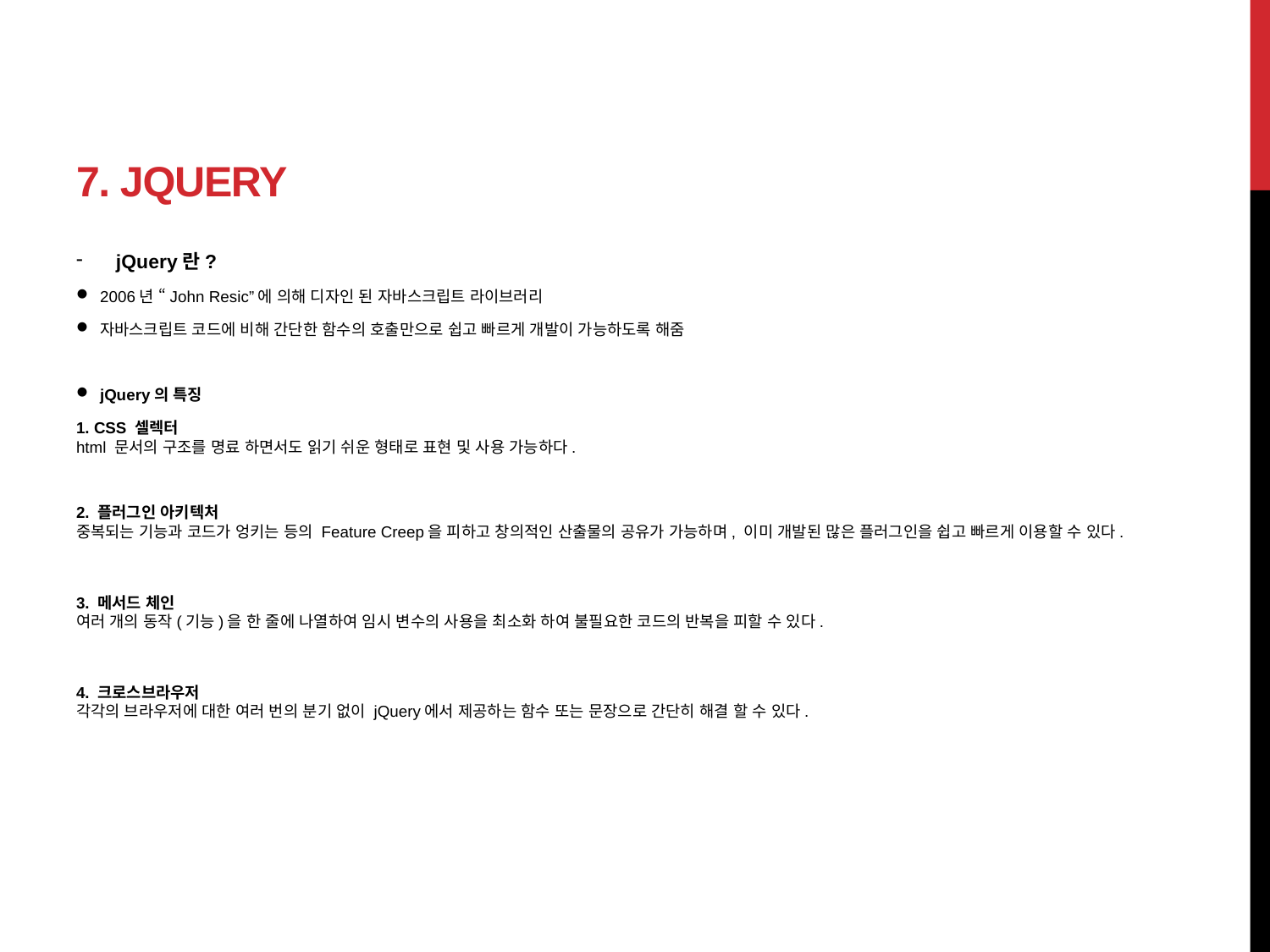

# 7. jquery
jQuery란?
2006년 “John Resic”에 의해 디자인 된 자바스크립트 라이브러리
자바스크립트 코드에 비해 간단한 함수의 호출만으로 쉽고 빠르게 개발이 가능하도록 해줌

jQuery의 특징
1. CSS 셀렉터
html 문서의 구조를 명료 하면서도 읽기 쉬운 형태로 표현 및 사용 가능하다.

2. 플러그인 아키텍처
중복되는 기능과 코드가 엉키는 등의 Feature Creep을 피하고 창의적인 산출물의 공유가 가능하며, 이미 개발된 많은 플러그인을 쉽고 빠르게 이용할 수 있다.
3. 메서드 체인
여러 개의 동작(기능)을 한 줄에 나열하여 임시 변수의 사용을 최소화 하여 불필요한 코드의 반복을 피할 수 있다.
4. 크로스브라우저
각각의 브라우저에 대한 여러 번의 분기 없이 jQuery에서 제공하는 함수 또는 문장으로 간단히 해결 할 수 있다.